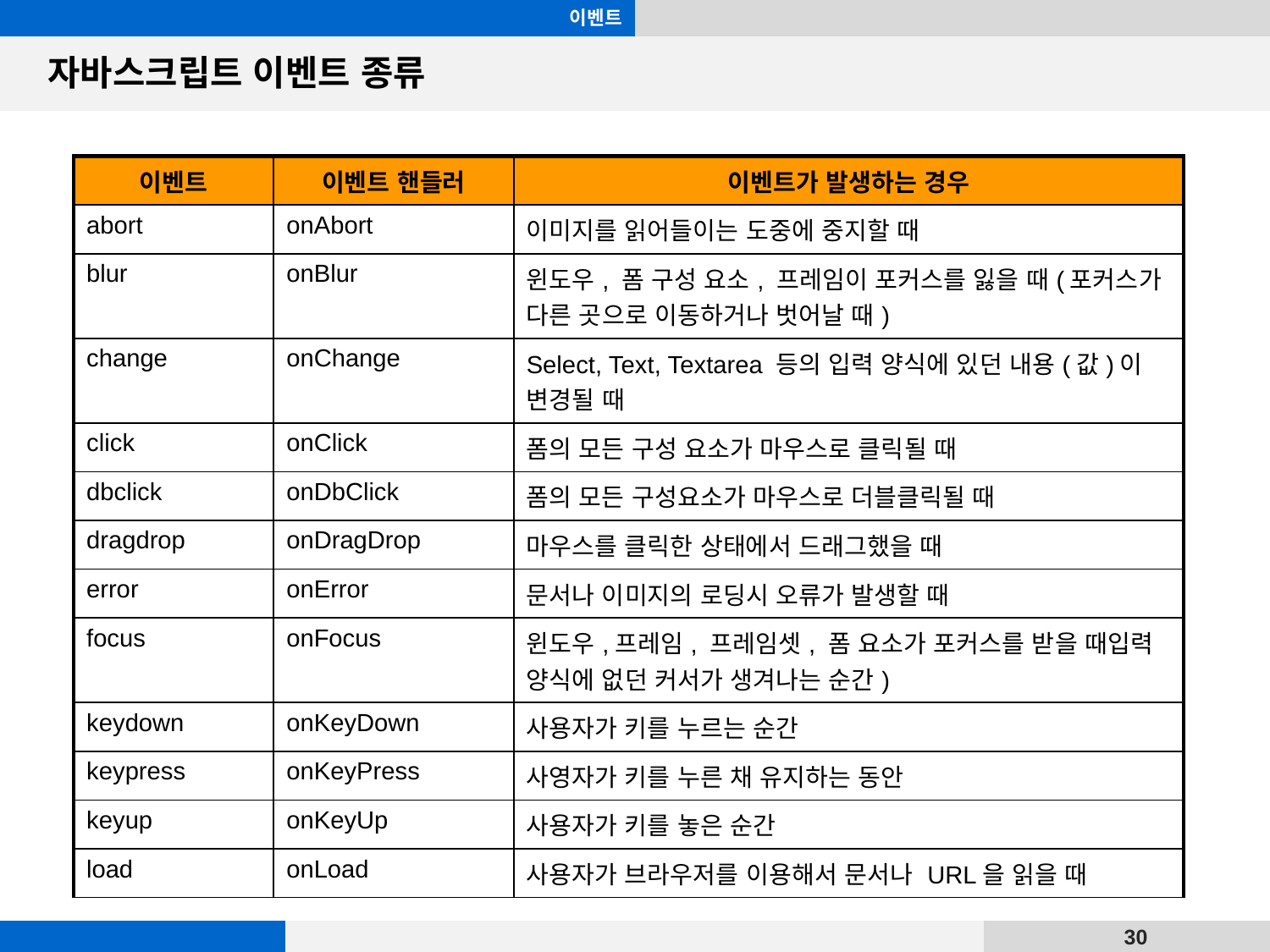

이벤트
# 자바스크립트 이벤트 종류
| 이벤트 | 이벤트 핸들러 | 이벤트가 발생하는 경우 |
| --- | --- | --- |
| abort | onAbort | 이미지를 읽어들이는 도중에 중지할 때 |
| blur | onBlur | 윈도우, 폼 구성 요소, 프레임이 포커스를 잃을 때(포커스가 다른 곳으로 이동하거나 벗어날 때) |
| change | onChange | Select, Text, Textarea 등의 입력 양식에 있던 내용(값)이 변경될 때 |
| click | onClick | 폼의 모든 구성 요소가 마우스로 클릭될 때 |
| dbclick | onDbClick | 폼의 모든 구성요소가 마우스로 더블클릭될 때 |
| dragdrop | onDragDrop | 마우스를 클릭한 상태에서 드래그했을 때 |
| error | onError | 문서나 이미지의 로딩시 오류가 발생할 때 |
| focus | onFocus | 윈도우,프레임, 프레임셋, 폼 요소가 포커스를 받을 때입력 양식에 없던 커서가 생겨나는 순간) |
| keydown | onKeyDown | 사용자가 키를 누르는 순간 |
| keypress | onKeyPress | 사영자가 키를 누른 채 유지하는 동안 |
| keyup | onKeyUp | 사용자가 키를 놓은 순간 |
| load | onLoad | 사용자가 브라우저를 이용해서 문서나 URL을 읽을 때 |